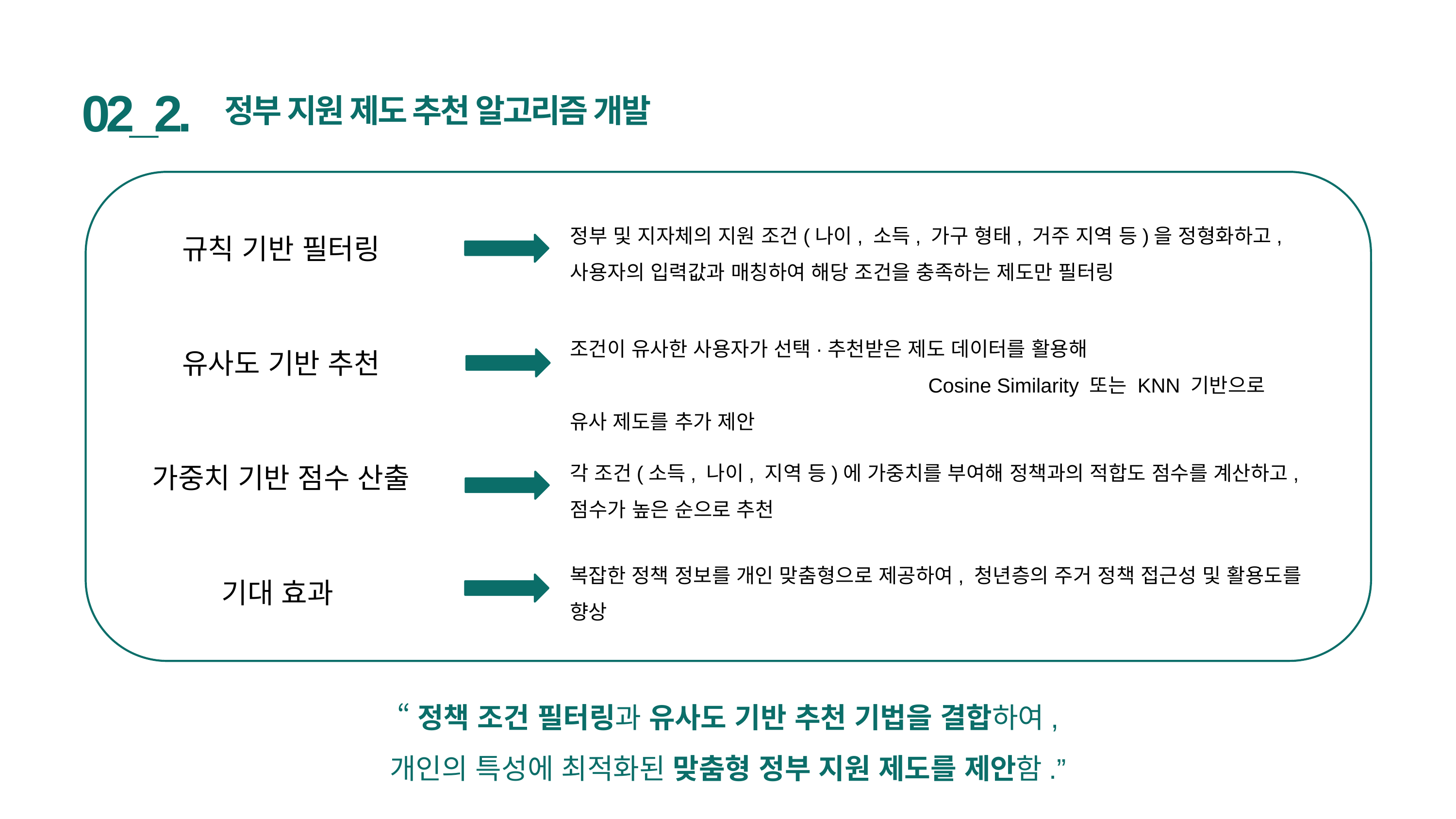

02_2.
정부 지원 제도 추천 알고리즘 개발

정부 및 지자체의 지원 조건(나이, 소득, 가구 형태, 거주 지역 등)을 정형화하고,사용자의 입력값과 매칭하여 해당 조건을 충족하는 제도만 필터링
규칙 기반 필터링

조건이 유사한 사용자가 선택·추천받은 제도 데이터를 활용해                                                                                                     Cosine Similarity 또는 KNN 기반으로 유사 제도를 추가 제안
유사도 기반 추천

각 조건(소득, 나이, 지역 등)에 가중치를 부여해 정책과의 적합도 점수를 계산하고, 점수가 높은 순으로 추천
가중치 기반 점수 산출

복잡한 정책 정보를 개인 맞춤형으로 제공하여, 청년층의 주거 정책 접근성 및 활용도를 향상
기대 효과

“정책 조건 필터링과 유사도 기반 추천 기법을 결합하여,
개인의 특성에 최적화된 맞춤형 정부 지원 제도를 제안함.”